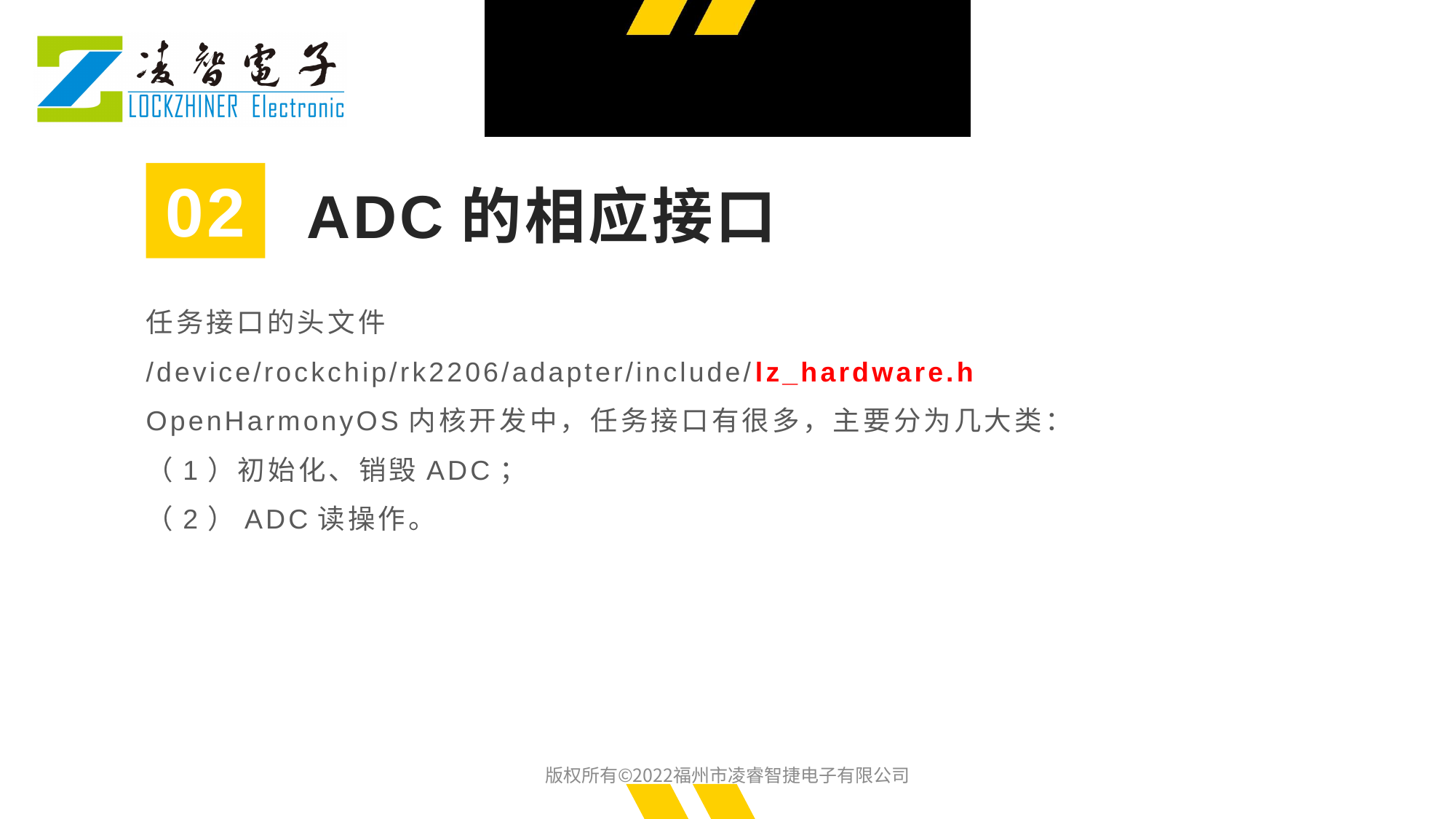

02
ADC的相应接口
任务接口的头文件
/device/rockchip/rk2206/adapter/include/lz_hardware.h
OpenHarmonyOS内核开发中，任务接口有很多，主要分为几大类：
（1）初始化、销毁ADC；
（2）ADC读操作。
版权所有©2022福州市凌睿智捷电子有限公司
4